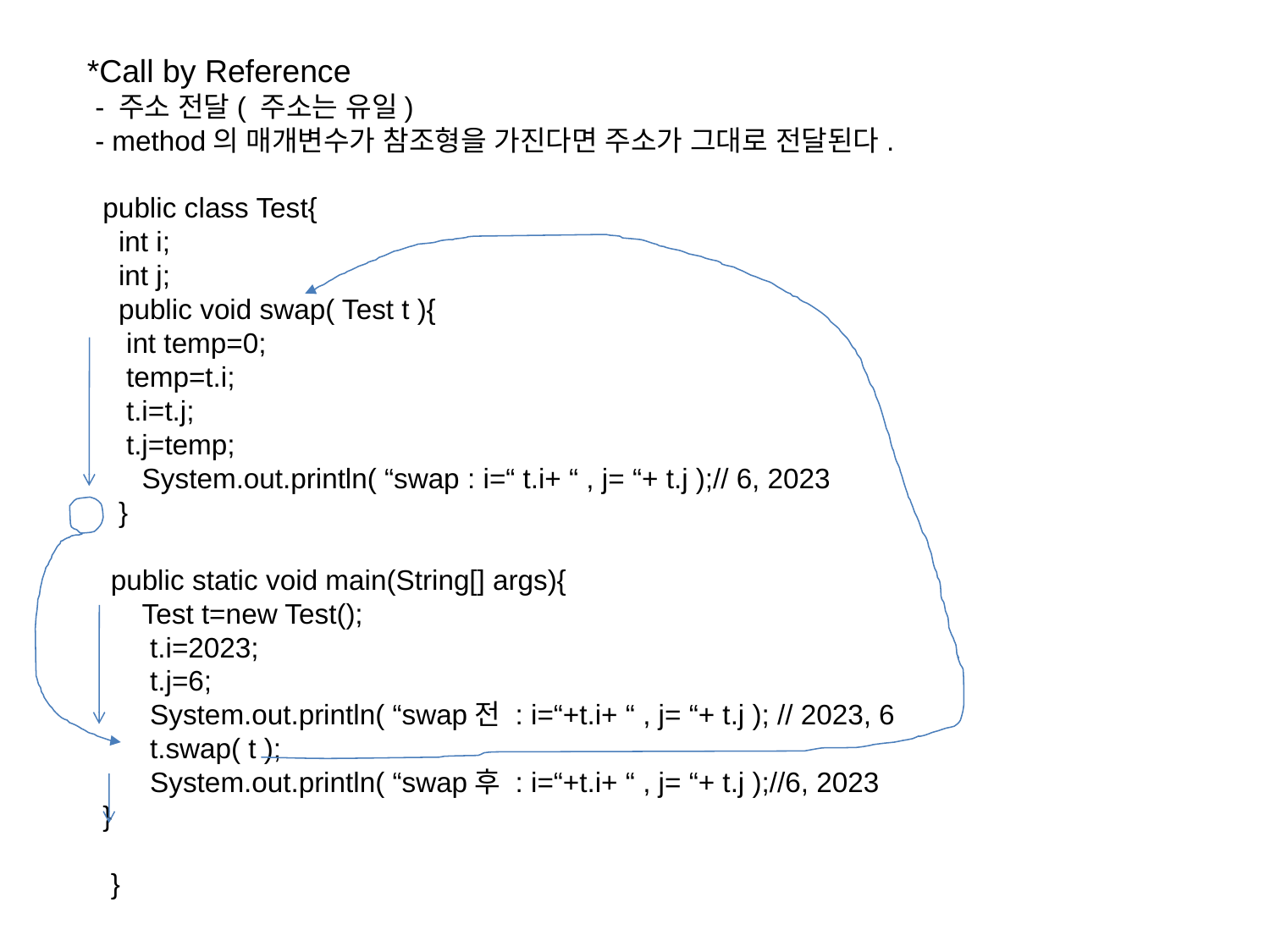

*Call by Reference
 - 주소 전달( 주소는 유일)
 - method의 매개변수가 참조형을 가진다면 주소가 그대로 전달된다.

  public class Test{
    int i;
    int j;
    public void swap( Test t ){
     int temp=0;
     temp=t.i;
     t.i=t.j;
     t.j=temp;
       System.out.println( “swap : i=“ t.i+ “ , j= “+ t.j );// 6, 2023
    }

   public static void main(String[] args){
       Test t=new Test();
        t.i=2023;
        t.j=6;
        System.out.println( “swap전 : i=“+t.i+ “ , j= “+ t.j ); // 2023, 6
        t.swap( t );
        System.out.println( “swap후 : i=“+t.i+ “ , j= “+ t.j );//6, 2023
  }

   }